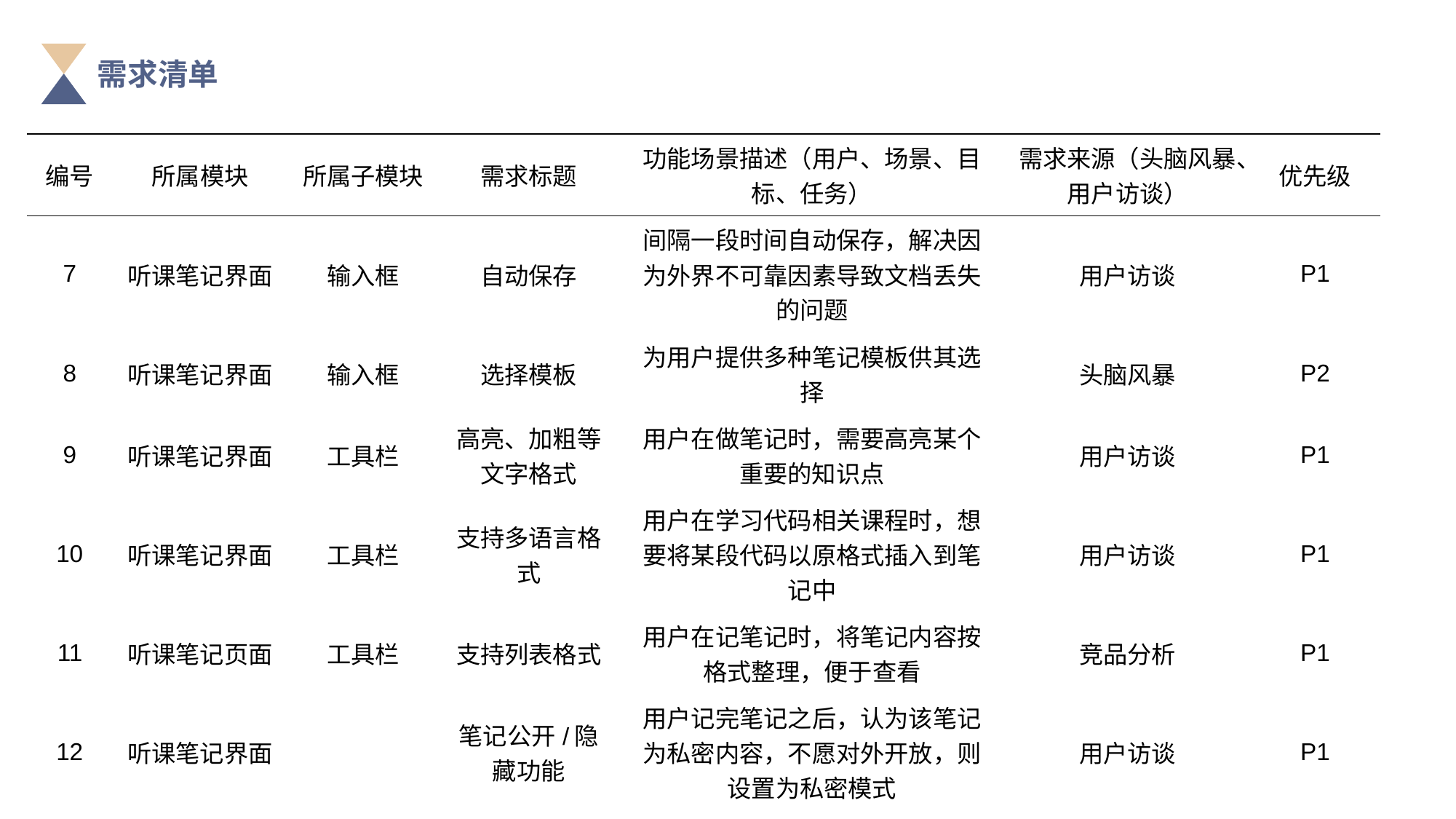

需求清单
| 编号 | 所属模块 | 所属子模块 | 需求标题 | 功能场景描述（用户、场景、目标、任务） | 需求来源（头脑风暴、用户访谈） | 优先级 |
| --- | --- | --- | --- | --- | --- | --- |
| 7 | 听课笔记界面 | 输入框 | 自动保存 | 间隔一段时间自动保存，解决因为外界不可靠因素导致文档丢失的问题 | 用户访谈 | P1 |
| 8 | 听课笔记界面 | 输入框 | 选择模板 | 为用户提供多种笔记模板供其选择 | 头脑风暴 | P2 |
| 9 | 听课笔记界面 | 工具栏 | 高亮、加粗等文字格式 | 用户在做笔记时，需要高亮某个重要的知识点 | 用户访谈 | P1 |
| 10 | 听课笔记界面 | 工具栏 | 支持多语言格式 | 用户在学习代码相关课程时，想要将某段代码以原格式插入到笔记中 | 用户访谈 | P1 |
| 11 | 听课笔记页面 | 工具栏 | 支持列表格式 | 用户在记笔记时，将笔记内容按格式整理，便于查看 | 竞品分析 | P1 |
| 12 | 听课笔记界面 |  | 笔记公开/隐藏功能 | 用户记完笔记之后，认为该笔记为私密内容，不愿对外开放，则设置为私密模式 | 用户访谈 | P1 |
| 13 | 听课笔记界面 |  | 录音 | 用户在听课时，遇到没有理解或者觉得是重点的知识点，录音或截取一小段视频（设置时间限制） | 用户访谈 | P2 |